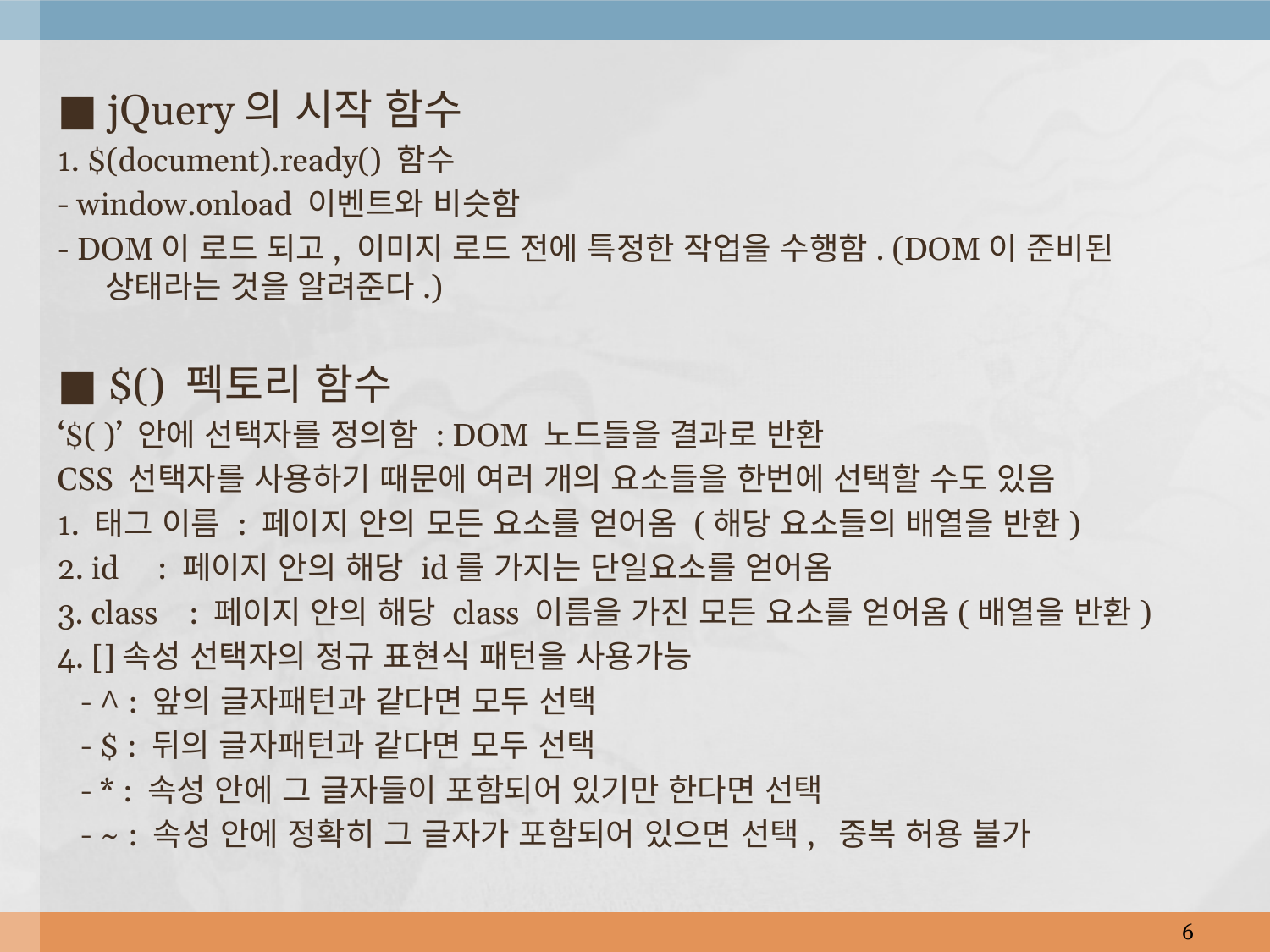

■ jQuery의 시작 함수
1. $(document).ready() 함수
- window.onload 이벤트와 비슷함
- DOM이 로드 되고, 이미지 로드 전에 특정한 작업을 수행함. (DOM이 준비된 상태라는 것을 알려준다.)

■ $() 펙토리 함수
‘$( )’ 안에 선택자를 정의함 : DOM 노드들을 결과로 반환
CSS 선택자를 사용하기 때문에 여러 개의 요소들을 한번에 선택할 수도 있음
1. 태그 이름 : 페이지 안의 모든 요소를 얻어옴 (해당 요소들의 배열을 반환)
2. id     : 페이지 안의 해당 id를 가지는 단일요소를 얻어옴
3. class    : 페이지 안의 해당 class 이름을 가진 모든 요소를 얻어옴(배열을 반환)
4. []속성 선택자의 정규 표현식 패턴을 사용가능
   - ^ : 앞의 글자패턴과 같다면 모두 선택
   - $ : 뒤의 글자패턴과 같다면 모두 선택
   - * : 속성 안에 그 글자들이 포함되어 있기만 한다면 선택
   - ~ : 속성 안에 정확히 그 글자가 포함되어 있으면 선택,  중복 허용 불가

6